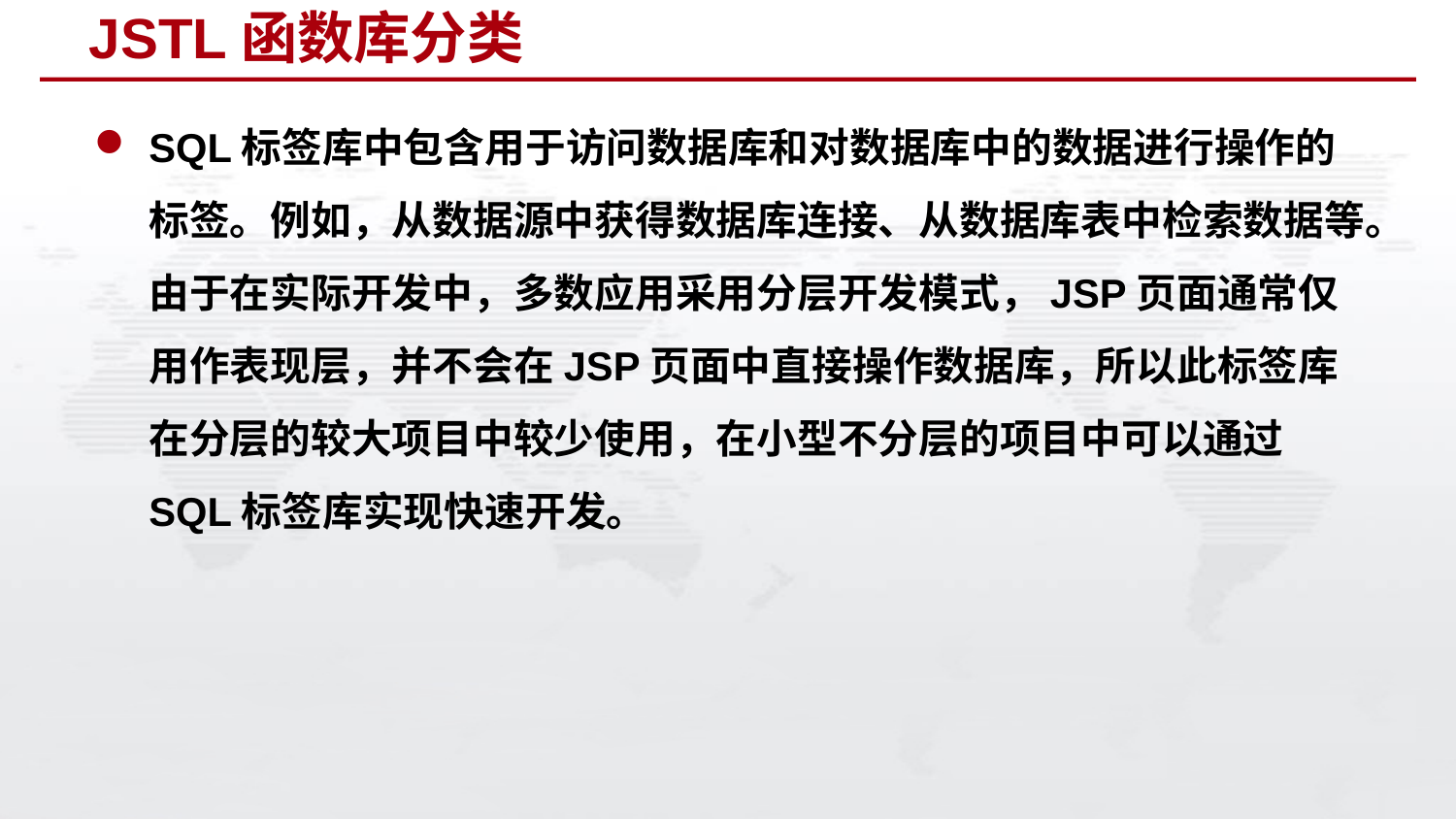

# JSTL函数库分类
SQL标签库中包含用于访问数据库和对数据库中的数据进行操作的标签。例如，从数据源中获得数据库连接、从数据库表中检索数据等。由于在实际开发中，多数应用采用分层开发模式，JSP页面通常仅用作表现层，并不会在JSP页面中直接操作数据库，所以此标签库在分层的较大项目中较少使用，在小型不分层的项目中可以通过SQL标签库实现快速开发。